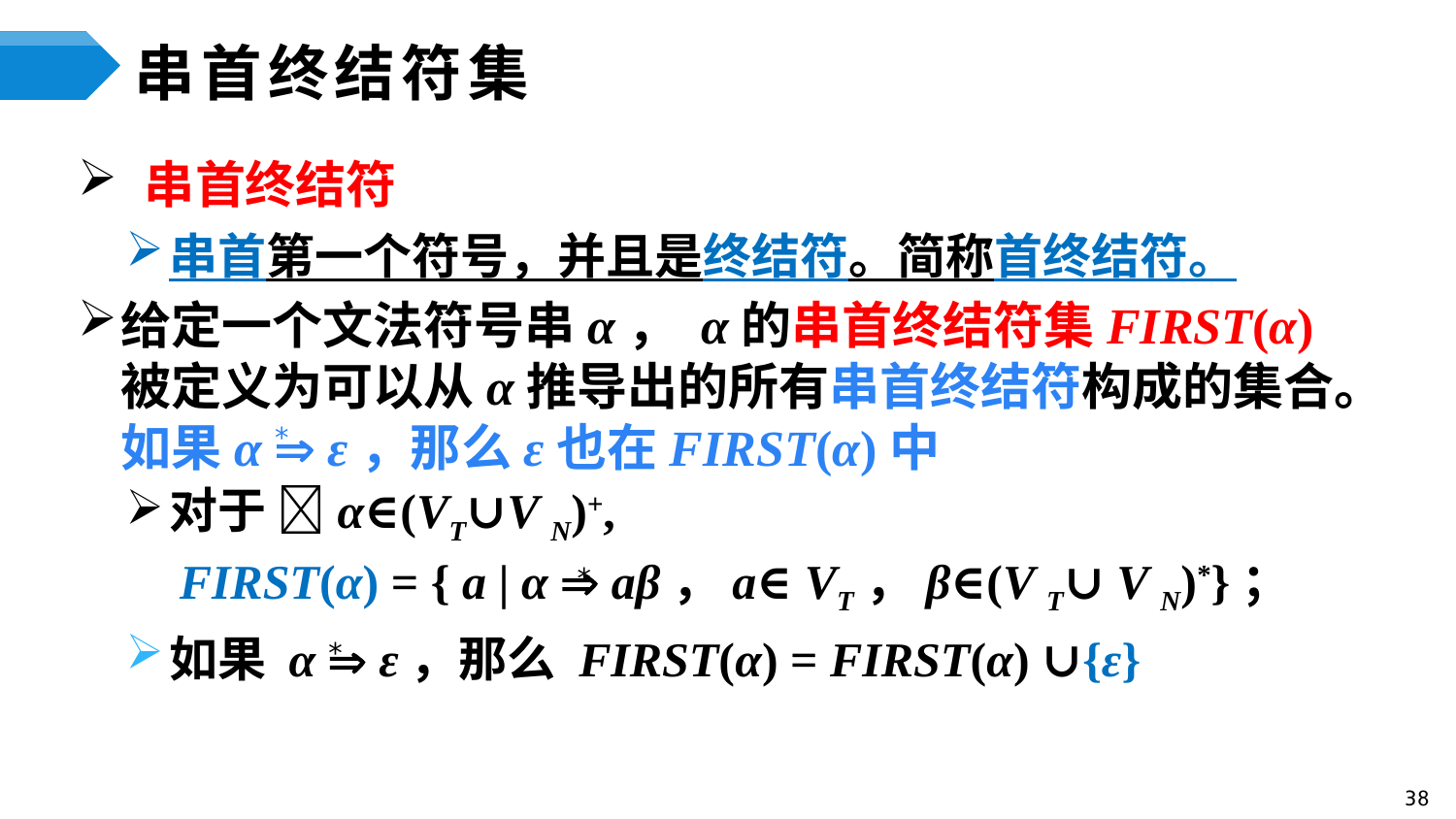

# 串首终结符集
 串首终结符
串首第一个符号，并且是终结符。简称首终结符。
给定一个文法符号串α， α的串首终结符集FIRST(α)被定义为可以从α推导出的所有串首终结符构成的集合。如果α ⇒ ε，那么ε也在FIRST(α)中
对于 ∀α∈(VT∪V N)+,
FIRST(α) = { a | α ⇒ aβ，a∈ VT，β∈(V T∪ V N)*}；
如果 α ⇒ ε，那么 FIRST(α) = FIRST(α) ∪{ε}
*
*
*
38